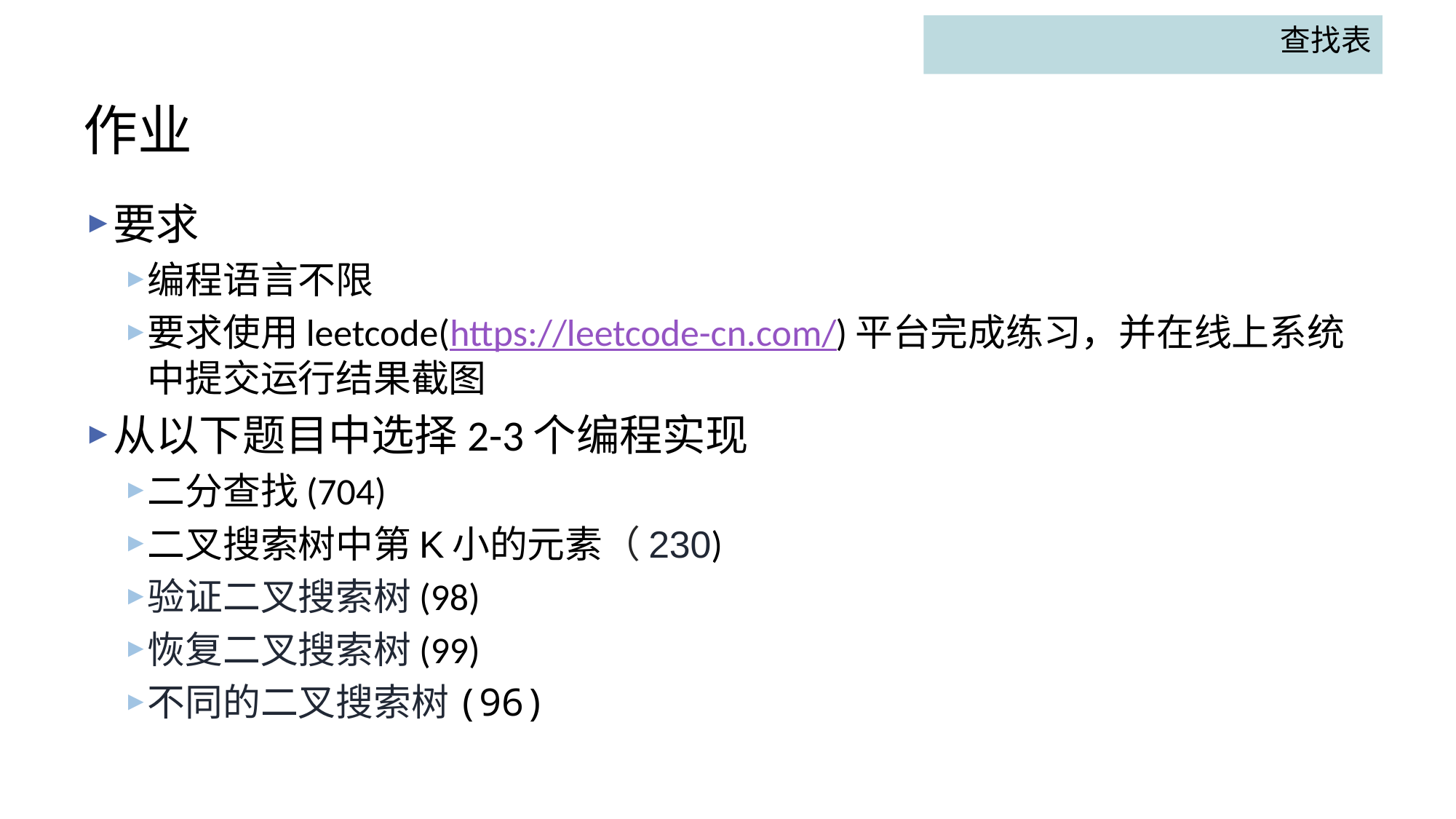

查找表
# 作业
要求
编程语言不限
要求使用leetcode(https://leetcode-cn.com/)平台完成练习，并在线上系统中提交运行结果截图
从以下题目中选择2-3个编程实现
二分查找(704)
二叉搜索树中第K小的元素（230)
验证二叉搜索树(98)
恢复二叉搜索树(99)
不同的二叉搜索树(96)